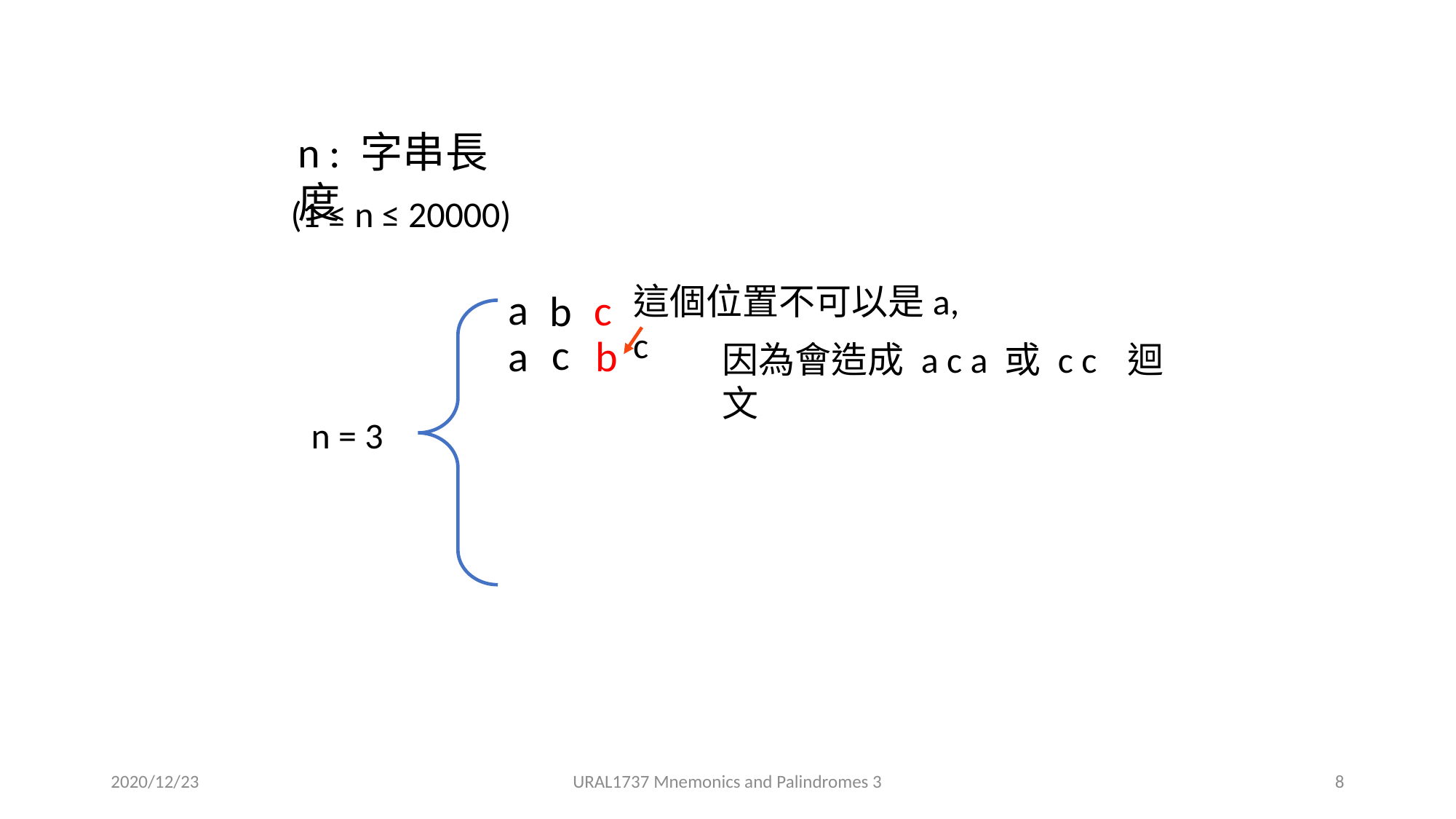

n : 字串長度
 (1 ≤ n ≤ 20000)
這個位置不可以是a, c
a
c
b

c
a
b
因為會造成 a c a 或 c c 迴文
n = 3
2020/12/23
URAL1737 Mnemonics and Palindromes 3
8